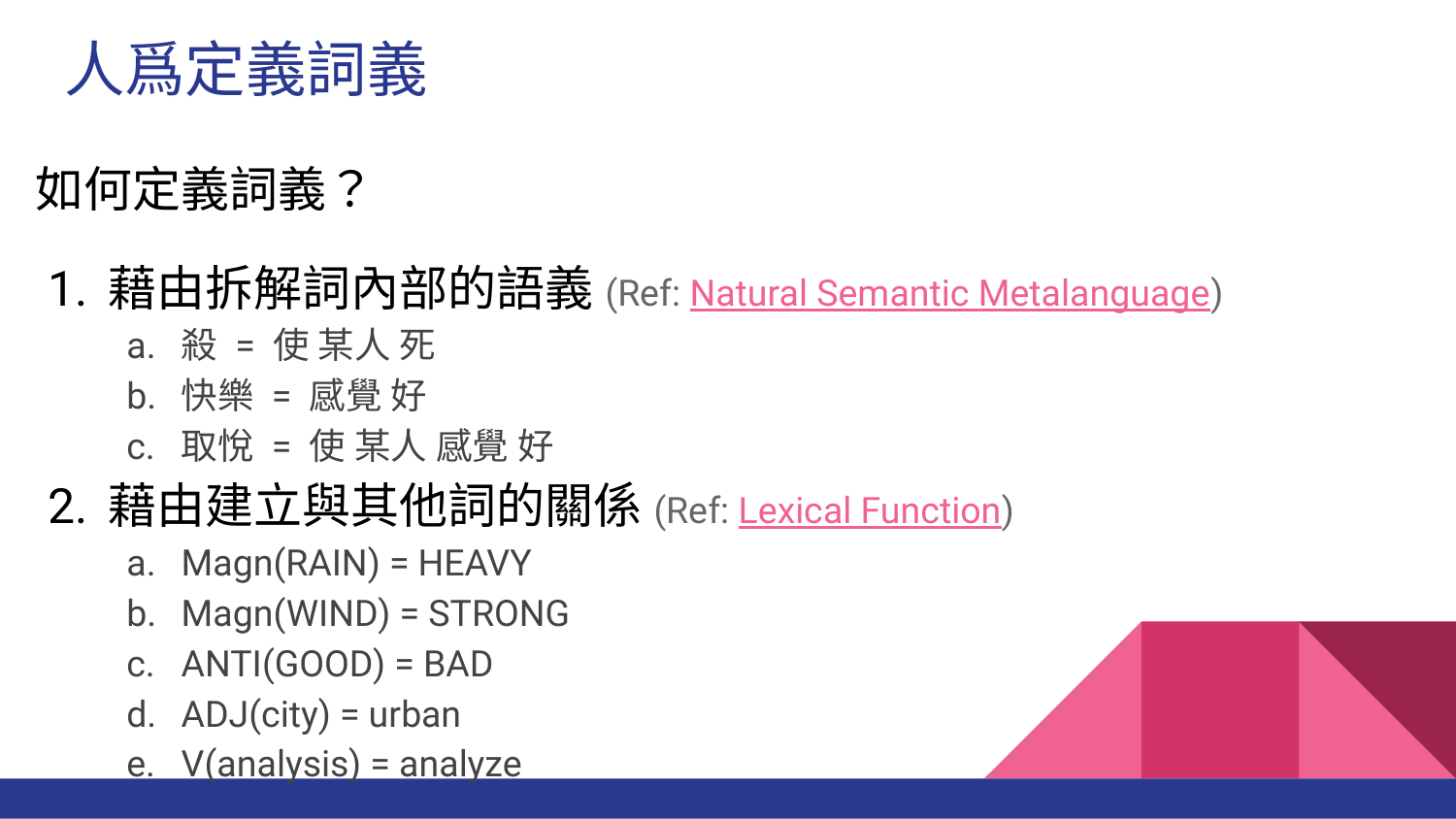

# 人爲定義詞義
如何定義詞義？
藉由拆解詞內部的語義(Ref: Natural Semantic Metalanguage)
殺 = 使 某人 死
快樂 = 感覺 好
取悅 = 使 某人 感覺 好
藉由建立與其他詞的關係(Ref: Lexical Function)
Magn(RAIN) = HEAVY
Magn(WIND) = STRONG
ANTI(GOOD) = BAD
ADJ(city) = urban
V(analysis) = analyze